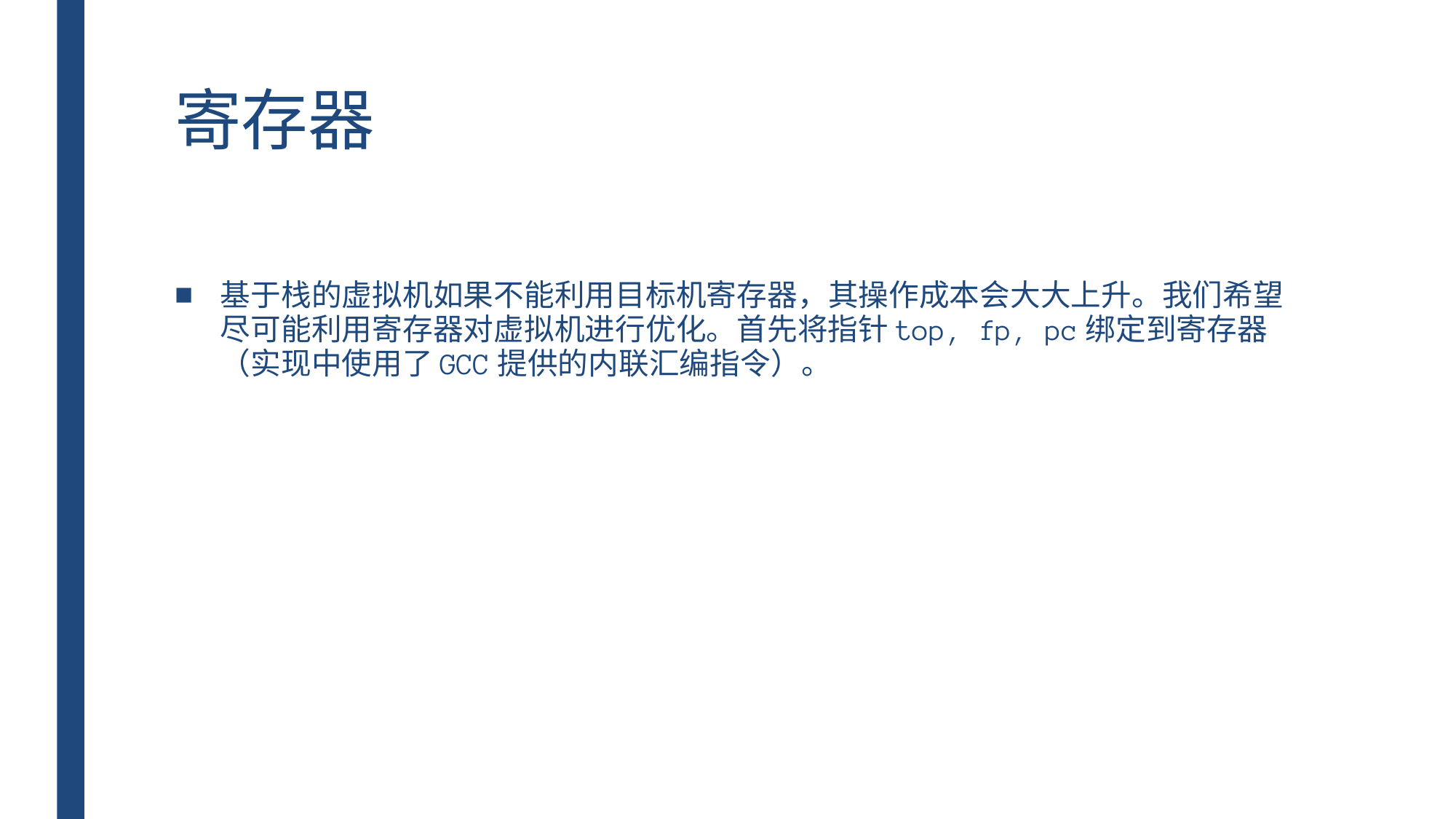

# 寄存器
基于栈的虚拟机如果不能利用目标机寄存器，其操作成本会大大上升。我们希望尽可能利用寄存器对虚拟机进行优化。首先将指针top, fp, pc绑定到寄存器（实现中使用了GCC提供的内联汇编指令）。